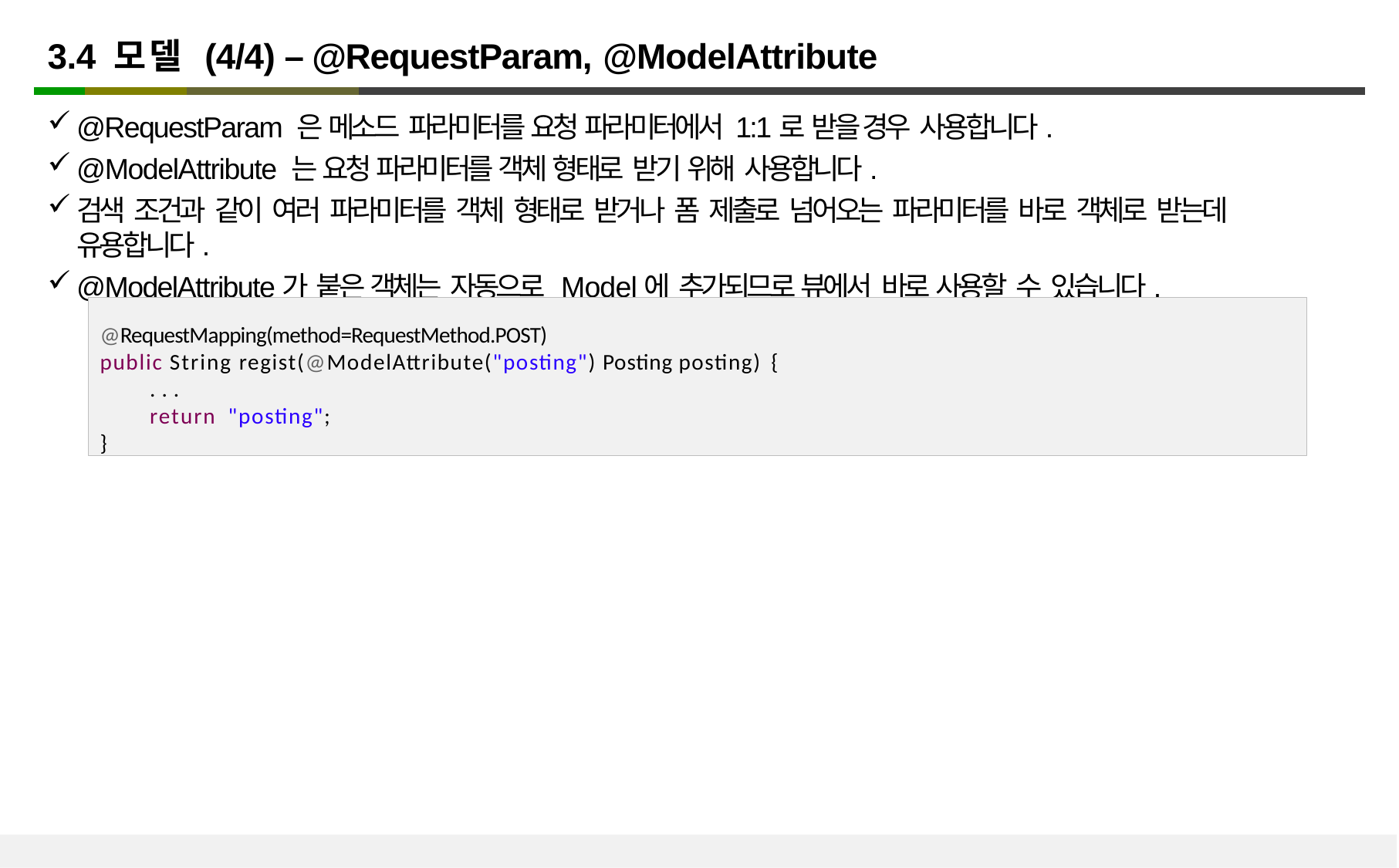

# 3.4 모델 (4/4) – @RequestParam, @ModelAttribute
@RequestParam 은 메소드 파라미터를 요청 파라미터에서 1:1로 받을 경우 사용합니다.
@ModelAttribute 는 요청 파라미터를 객체 형태로 받기 위해 사용합니다.
검색 조건과 같이 여러 파라미터를 객체 형태로 받거나 폼 제출로 넘어오는 파라미터를 바로 객체로 받는데 유용합니다.
@ModelAttribute가 붙은 객체는 자동으로  Model에 추가되므로 뷰에서  바로 사용할  수 있습니다.

@RequestMapping(method=RequestMethod.POST)
public String regist(@ModelAttribute("posting") Posting posting) {
...
return "posting";
}